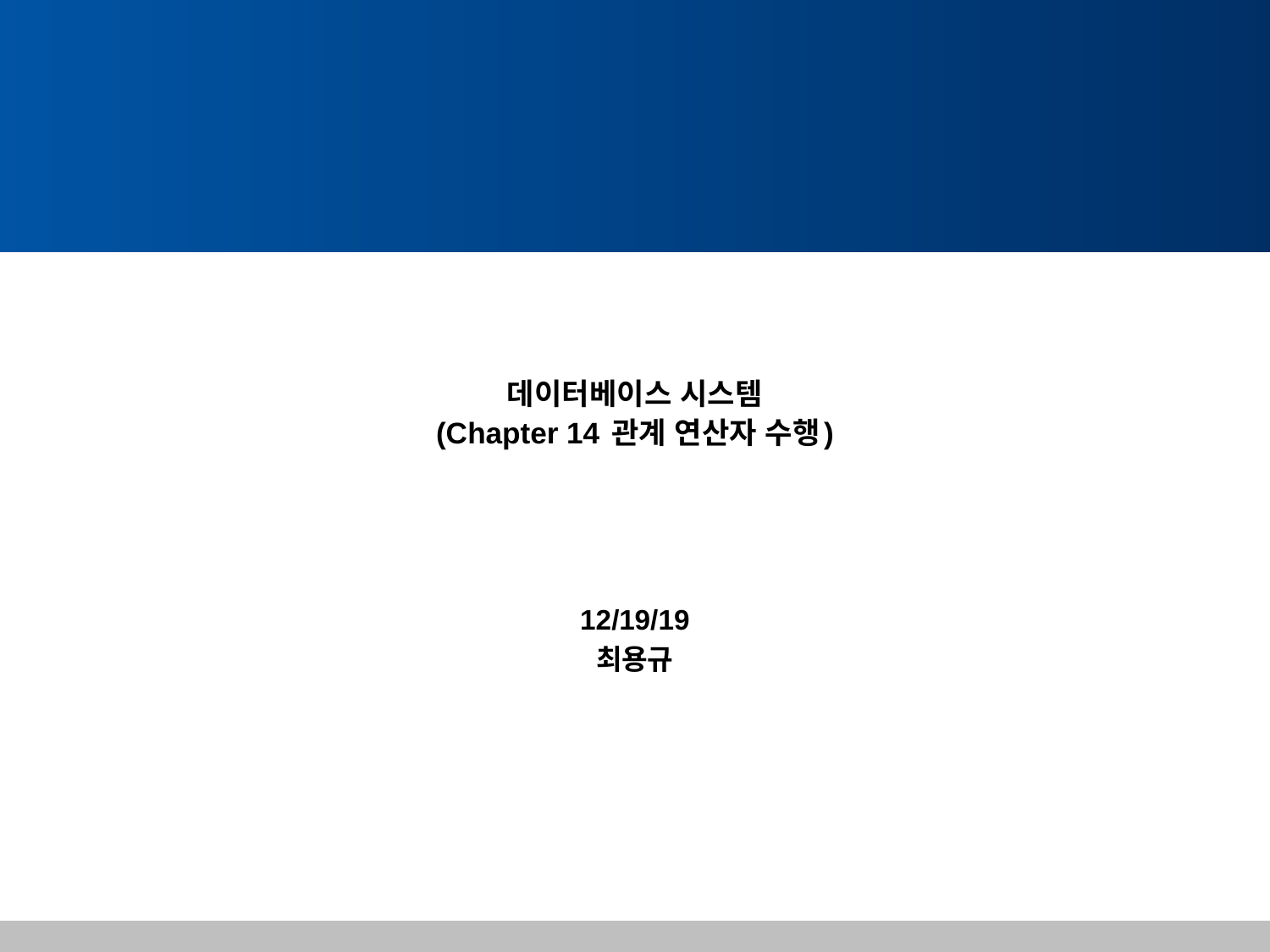

# 데이터베이스 시스템 (Chapter 14 관계 연산자 수행)
12/19/19
최용규